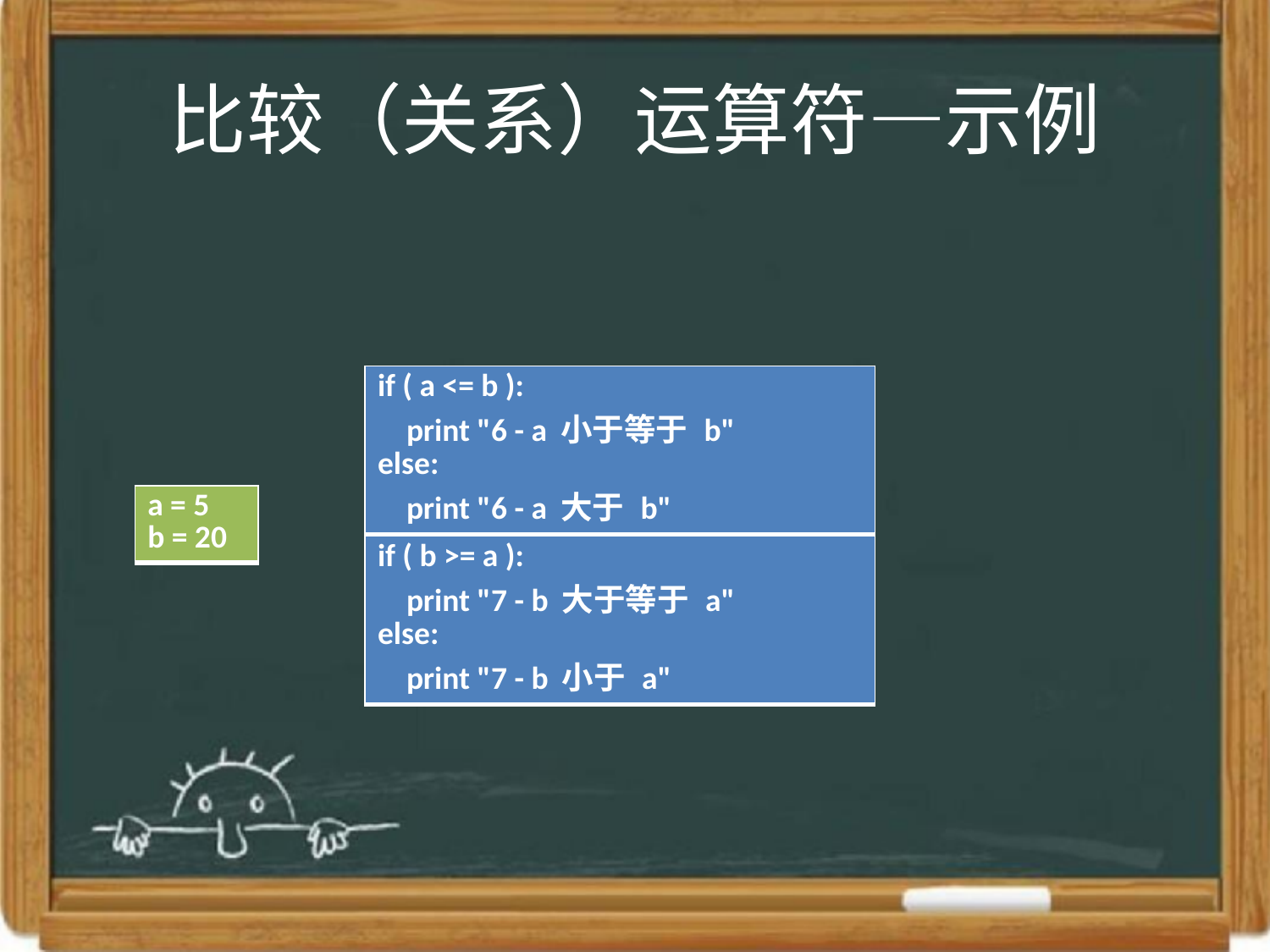

# 比较（关系）运算符—示例
| if ( a <= b ): print "6 - a 小于等于 b" else: print "6 - a 大于 b" |
| --- |
| a = 5 b = 20 |
| --- |
| if ( b >= a ): print "7 - b 大于等于 a" else: print "7 - b 小于 a" |
| --- |